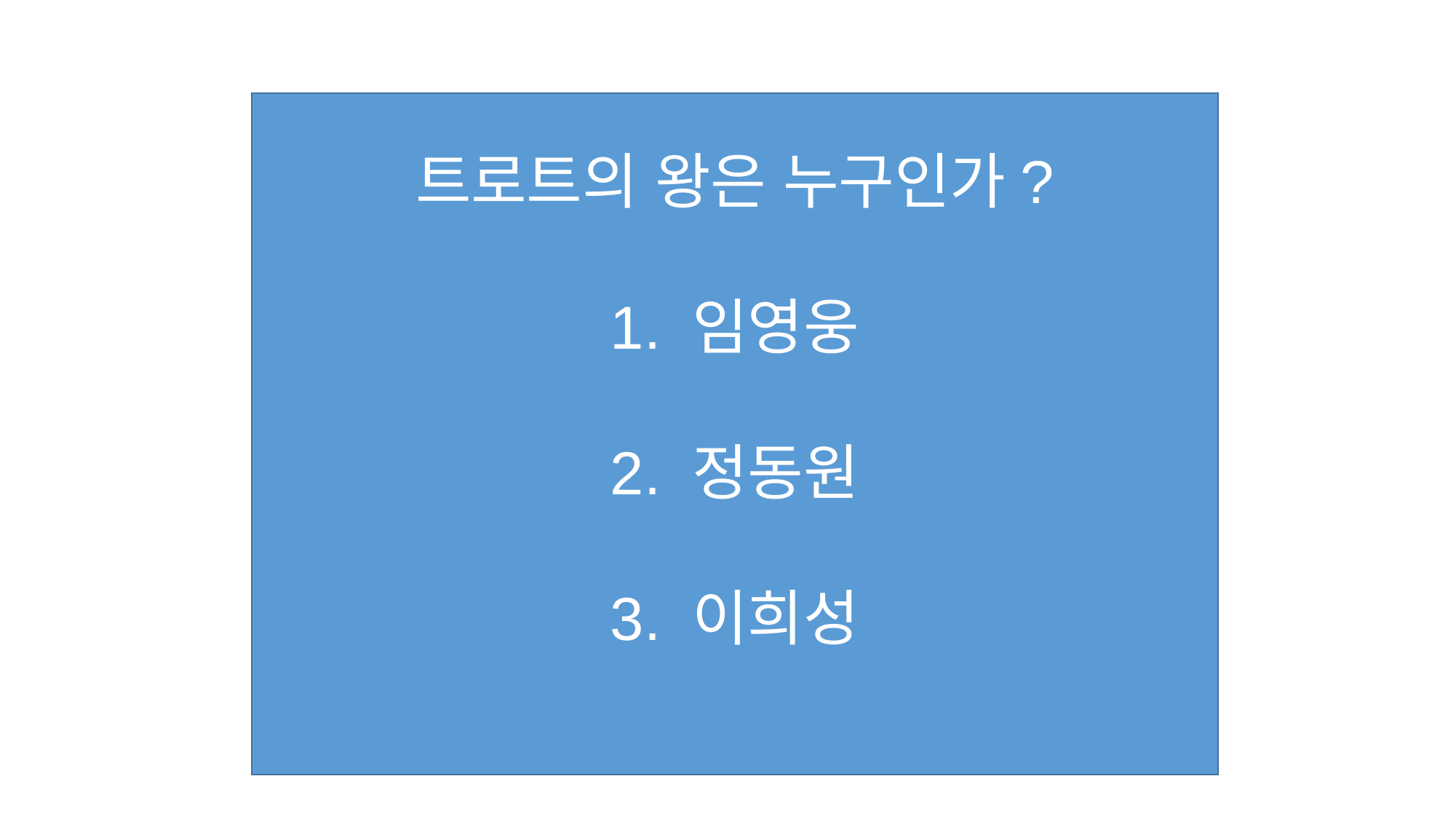

#
트로트의 왕은 누구인가?

1. 임영웅

2. 정동원

3. 이희성